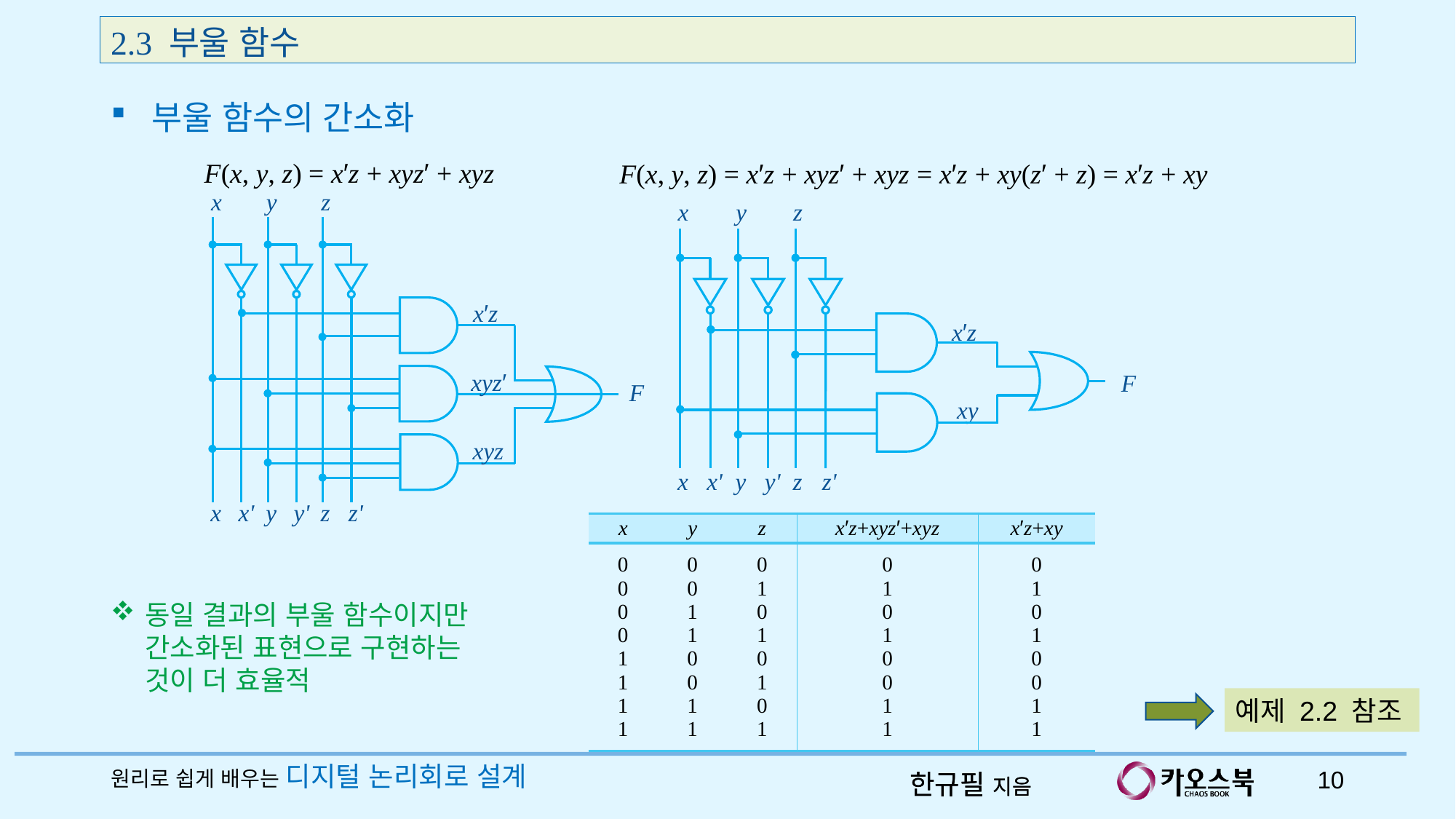

2.3 부울 함수
부울 함수의 간소화
F(x, y, z) = x′z + xyz′ + xyz
F(x, y, z) = x′z + xyz′ + xyz = x′z + xy(z′ + z) = x′z + xy
x
y

y
y'
z

z
z'

x′z

xyz′

F

xyz

x
x'
x
y
z

x′z

F
xy

x
x'
y
y'
z
z'
| x | y | z | x′z+xyz′+xyz | x′z+xy |
| --- | --- | --- | --- | --- |
| 0 0 0 0 1 1 1 1 | 0 0 1 1 0 0 1 1 | 0 1 0 1 0 1 0 1 | 0 1 0 1 0 0 1 1 | 0 1 0 1 0 0 1 1 |
동일 결과의 부울 함수이지만 간소화된 표현으로 구현하는 것이 더 효율적
예제 2.2 참조

원리로 쉽게 배우는 디지털 논리회로 설계
10